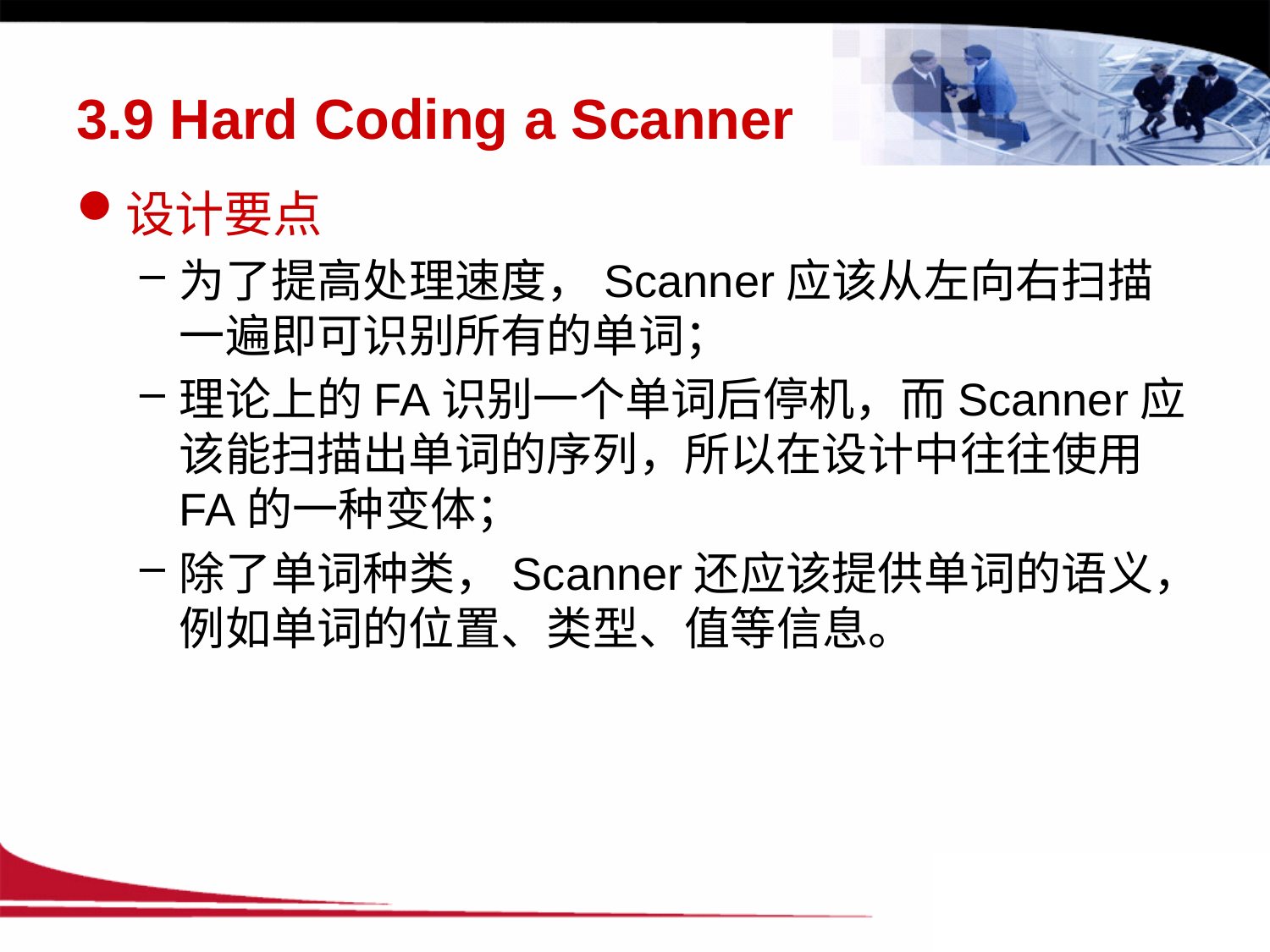

# 3.9 Hard Coding a Scanner
设计要点
为了提高处理速度，Scanner应该从左向右扫描一遍即可识别所有的单词；
理论上的FA识别一个单词后停机，而Scanner应该能扫描出单词的序列，所以在设计中往往使用FA的一种变体；
除了单词种类，Scanner还应该提供单词的语义，例如单词的位置、类型、值等信息。